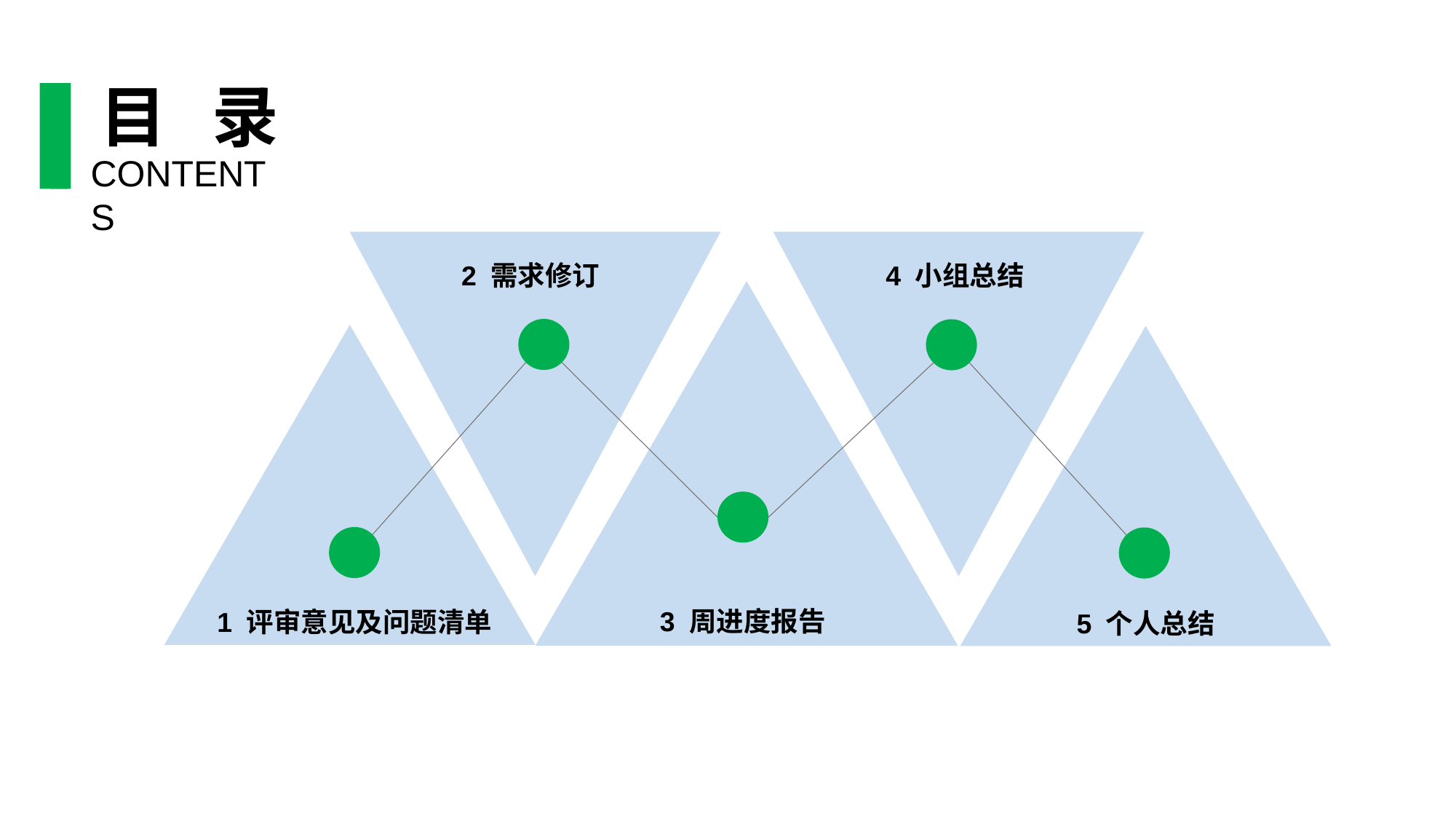

目   录
CONTENTS

2 需求修订
4 小组总结

3 周进度报告
1 评审意见及问题清单
5 个人总结